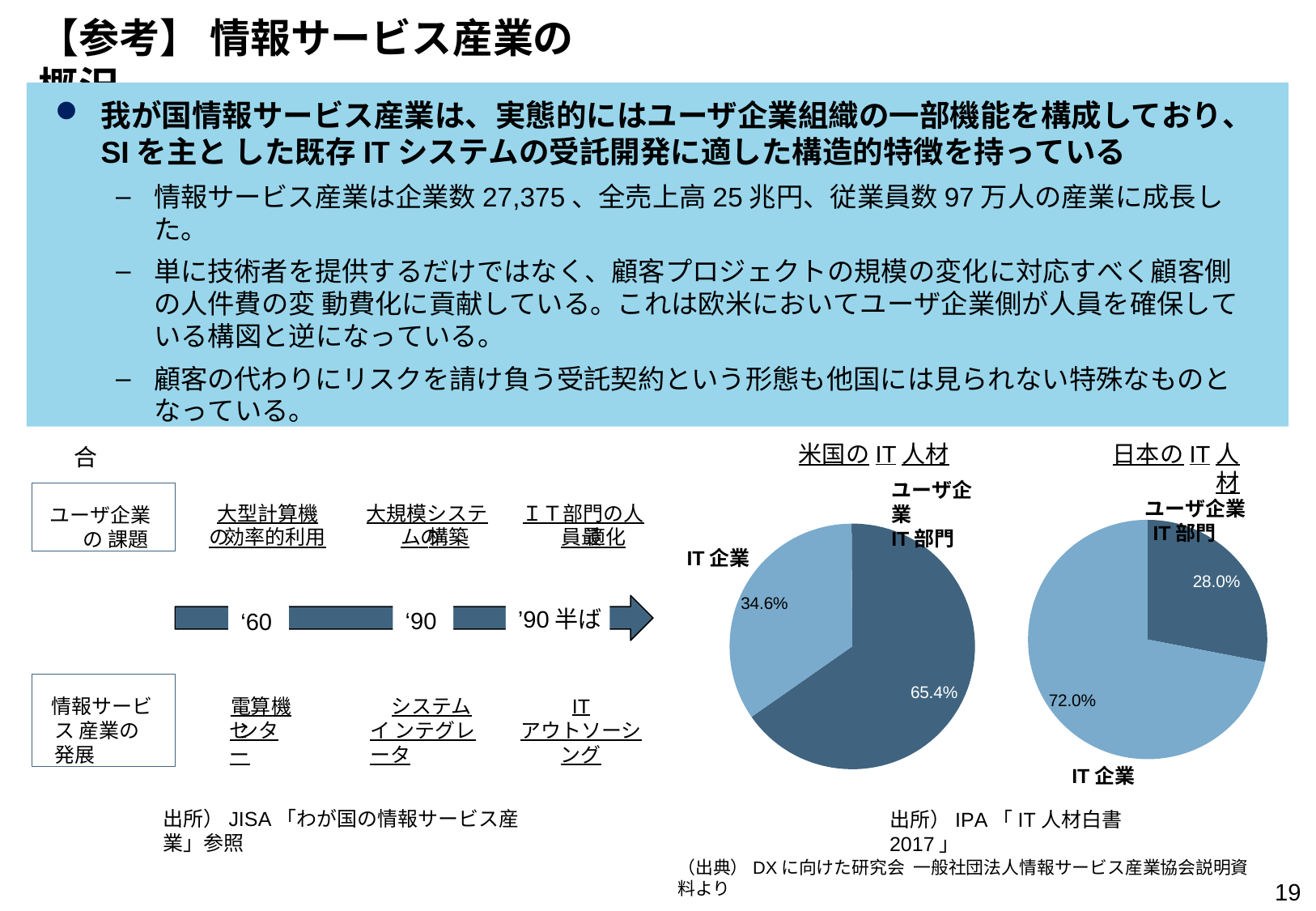

# 【参考】 情報サービス産業の概況
我が国情報サービス産業は、実態的にはユーザ企業組織の一部機能を構成しており、SIを主と した既存ITシステムの受託開発に適した構造的特徴を持っている
情報サービス産業は企業数27,375、全売上高25兆円、従業員数97万人の産業に成長した。
単に技術者を提供するだけではなく、顧客プロジェクトの規模の変化に対応すべく顧客側の人件費の変 動費化に貢献している。これは欧米においてユーザ企業側が人員を確保している構図と逆になっている。
顧客の代わりにリスクを請け負う受託契約という形態も他国には見られない特殊なものとなっている。
情報サービス産業の発展の歴史	企業IT部門とIT企業に存在するIT人材の割合

米国のIT人材
ユーザ企業
IT部門
日本のIT人材
ユーザ企業
IT部門
ユーザ企業の 課題
大型計算機の 効率的利用
大規模システムの 構築
ＩＴ部門の人員最 適化

IT企業
28.0%
34.6%

’90半ば

‘90
‘60
情報サービス 産業の発展
65.4%
72.0%
システムイ ンテグレータ
IT
アウトソーシング
電算機セ ンター
IT企業
出所）IPA「IT人材白書2017」
出所）JISA「わが国の情報サービス産業」参照
（出典）DXに向けた研究会 一般社団法人情報サービス産業協会説明資料より
19